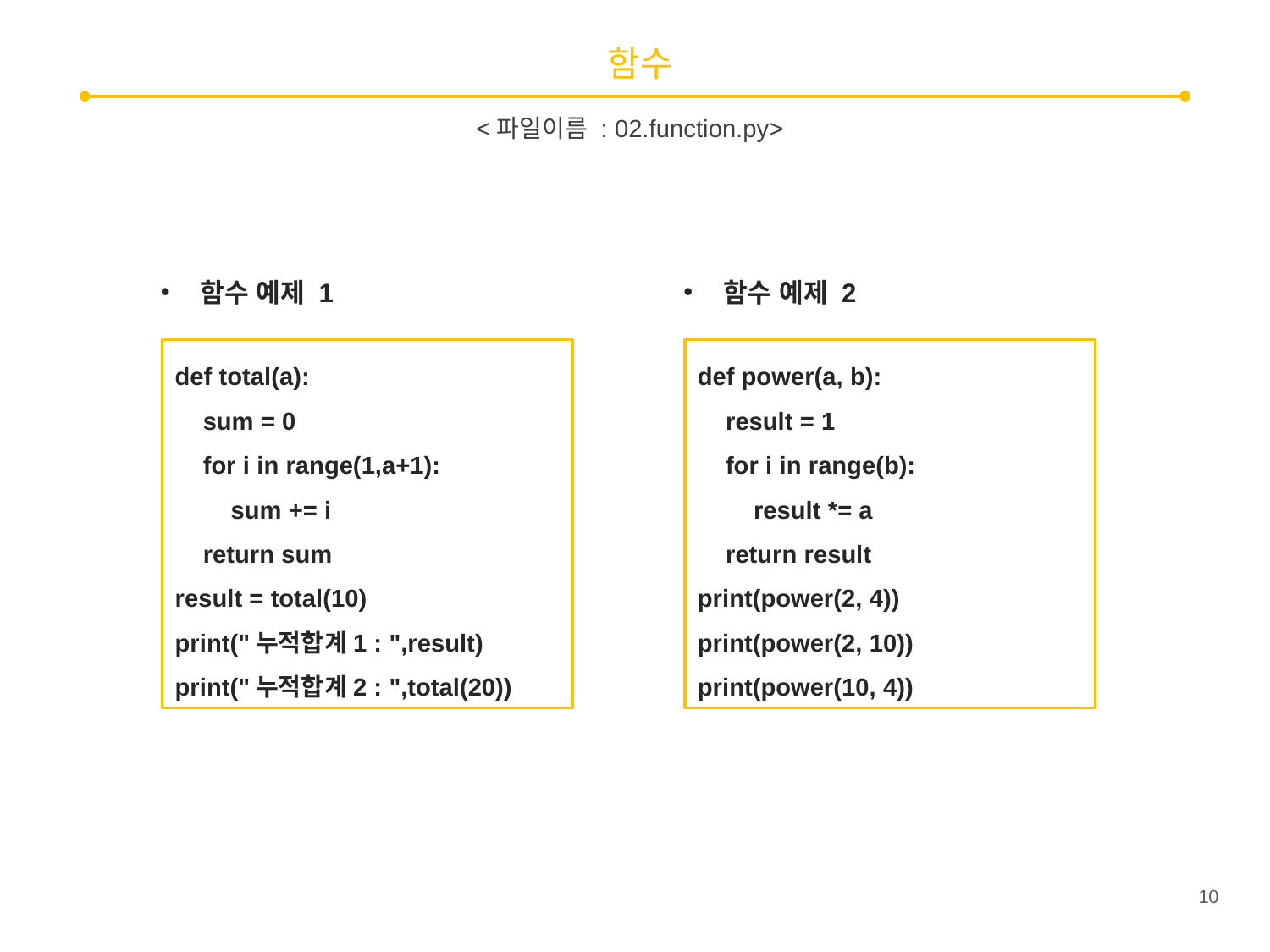

# 함수
<파일이름 : 02.function.py>
함수 예제 1
함수 예제 2
def total(a):
    sum = 0
    for i in range(1,a+1):
        sum += i
    return sum
result = total(10)
print("누적합계1 : ",result)
print("누적합계2 : ",total(20))
def power(a, b):
    result = 1
    for i in range(b):
        result *= a
    return result
print(power(2, 4))
print(power(2, 10))
print(power(10, 4))